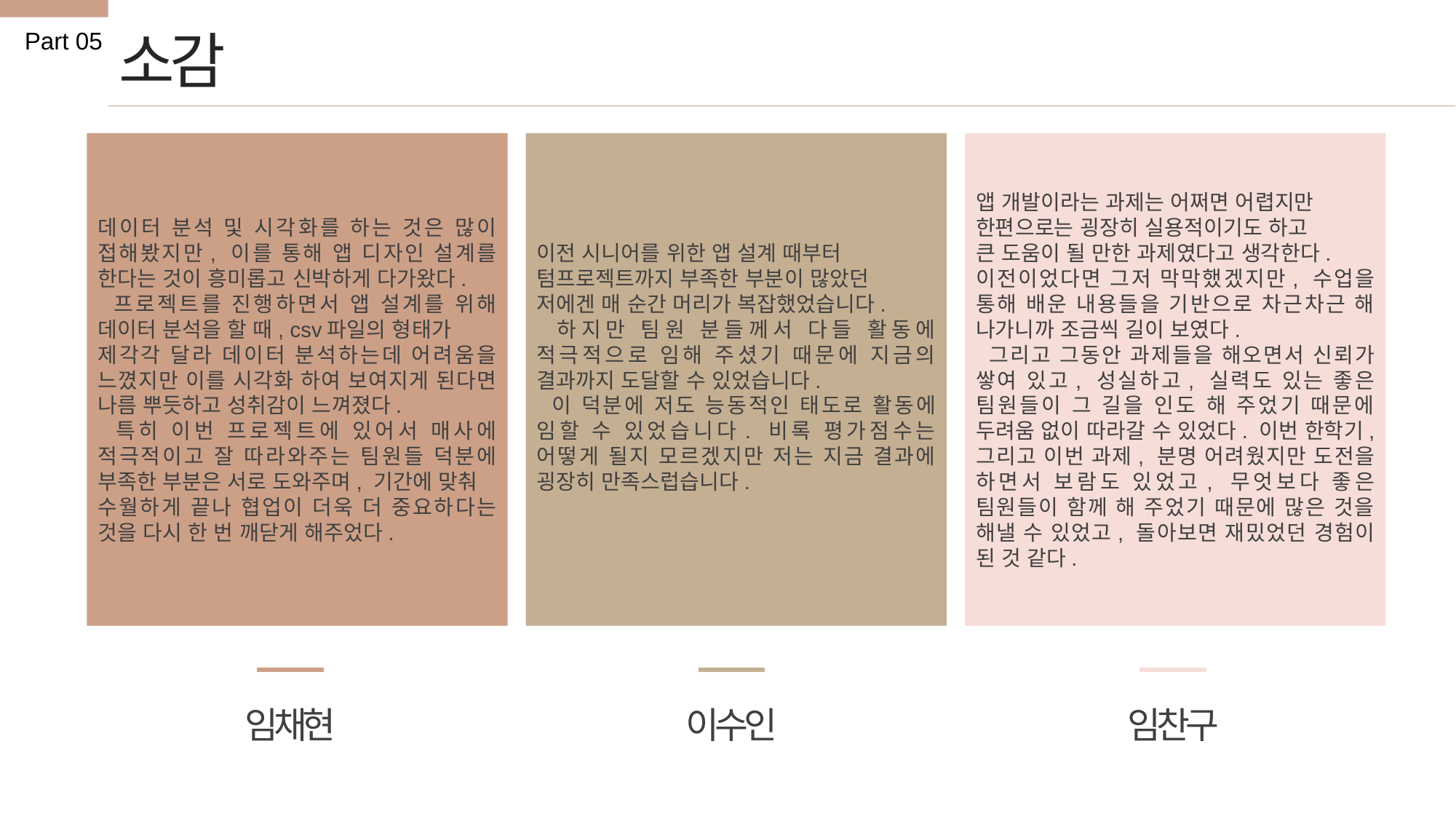

소감
Part 05
데이터 분석 및 시각화를 하는 것은 많이 접해봤지만, 이를 통해 앱 디자인 설계를 한다는 것이 흥미롭고 신박하게 다가왔다.
 프로젝트를 진행하면서 앱 설계를 위해 데이터 분석을 할 때, csv파일의 형태가
제각각 달라 데이터 분석하는데 어려움을 느꼈지만 이를 시각화 하여 보여지게 된다면 나름 뿌듯하고 성취감이 느껴졌다.
 특히 이번 프로젝트에 있어서 매사에 적극적이고 잘 따라와주는 팀원들 덕분에 부족한 부분은 서로 도와주며, 기간에 맞춰
수월하게 끝나 협업이 더욱 더 중요하다는 것을 다시 한 번 깨닫게 해주었다.
이전 시니어를 위한 앱 설계 때부터
텀프로젝트까지 부족한 부분이 많았던
저에겐 매 순간 머리가 복잡했었습니다.
 하지만 팀원 분들께서 다들 활동에 적극적으로 임해 주셨기 때문에 지금의 결과까지 도달할 수 있었습니다.
 이 덕분에 저도 능동적인 태도로 활동에 임할 수 있었습니다. 비록 평가점수는 어떻게 될지 모르겠지만 저는 지금 결과에 굉장히 만족스럽습니다.

앱 개발이라는 과제는 어쩌면 어렵지만
한편으로는 굉장히 실용적이기도 하고
큰 도움이 될 만한 과제였다고 생각한다.
이전이었다면 그저 막막했겠지만, 수업을 통해 배운 내용들을 기반으로 차근차근 해 나가니까 조금씩 길이 보였다.
 그리고 그동안 과제들을 해오면서 신뢰가 쌓여 있고, 성실하고, 실력도 있는 좋은 팀원들이 그 길을 인도 해 주었기 때문에 두려움 없이 따라갈 수 있었다. 이번 한학기, 그리고 이번 과제, 분명 어려웠지만 도전을 하면서 보람도 있었고, 무엇보다 좋은 팀원들이 함께 해 주었기 때문에 많은 것을 해낼 수 있었고, 돌아보면 재밌었던 경험이 된 것 같다.
임채현
이수인
임찬구